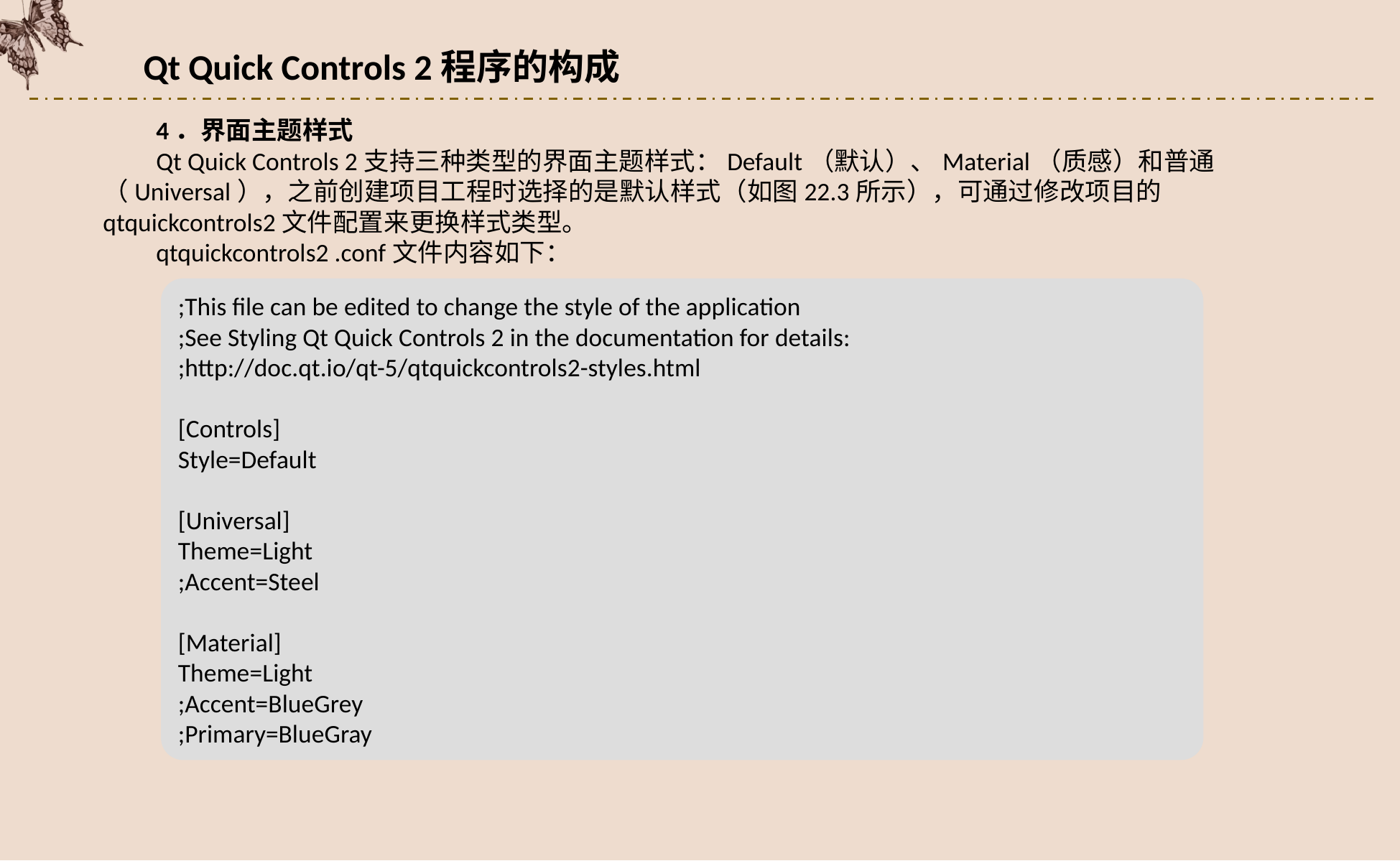

Qt Quick Controls 2程序的构成
4．界面主题样式
Qt Quick Controls 2支持三种类型的界面主题样式：Default（默认）、Material（质感）和普通（Universal），之前创建项目工程时选择的是默认样式（如图22.3所示），可通过修改项目的qtquickcontrols2文件配置来更换样式类型。
qtquickcontrols2 .conf文件内容如下：
;This file can be edited to change the style of the application
;See Styling Qt Quick Controls 2 in the documentation for details:
;http://doc.qt.io/qt-5/qtquickcontrols2-styles.html

[Controls]
Style=Default

[Universal]
Theme=Light
;Accent=Steel

[Material]
Theme=Light
;Accent=BlueGrey
;Primary=BlueGray